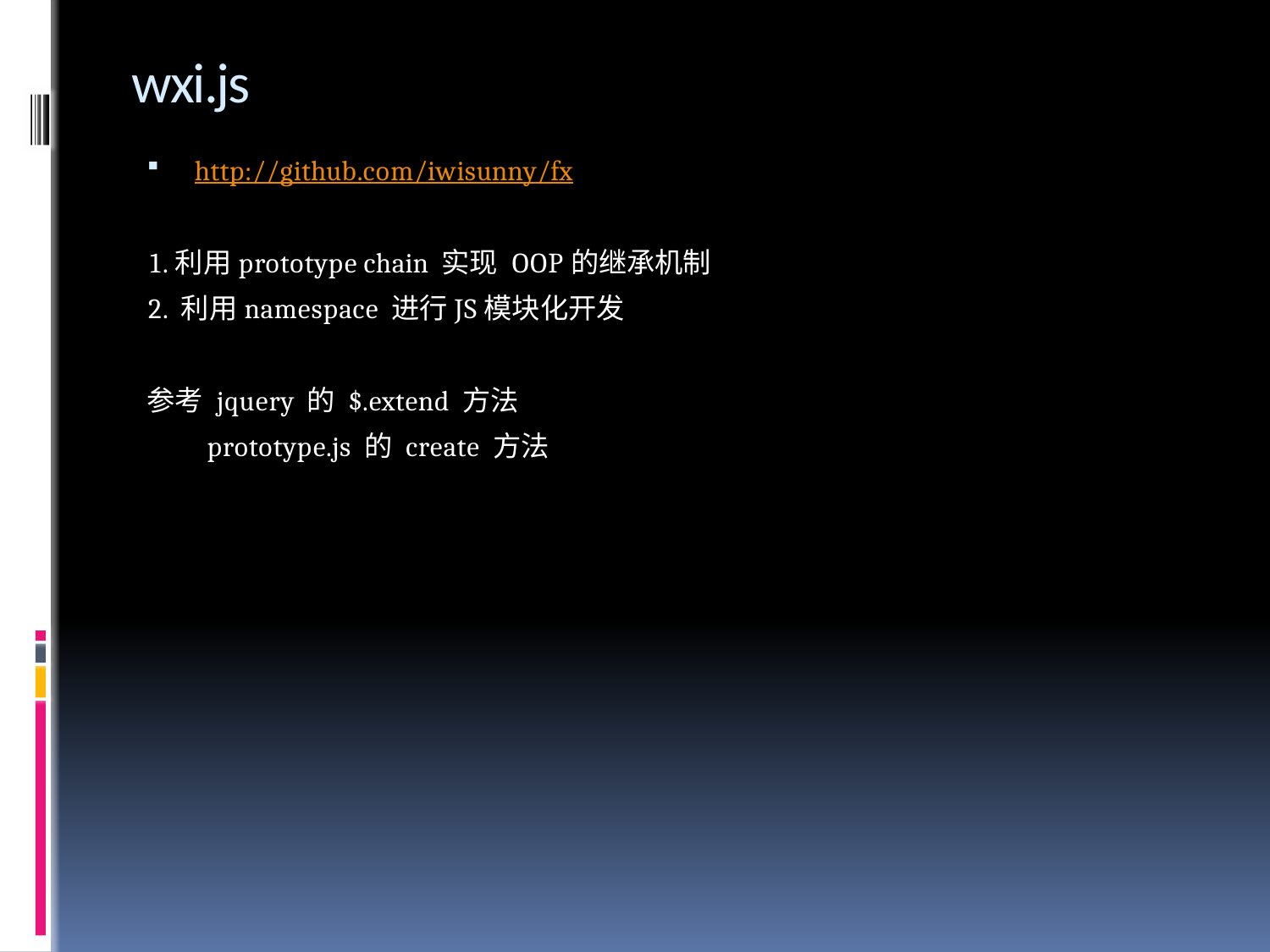

# wxi.js
http://github.com/iwisunny/fx

1.利用prototype chain 实现 OOP的继承机制
2. 利用namespace 进行JS模块化开发

参考 jquery 的 $.extend 方法
	  prototype.js 的 create 方法